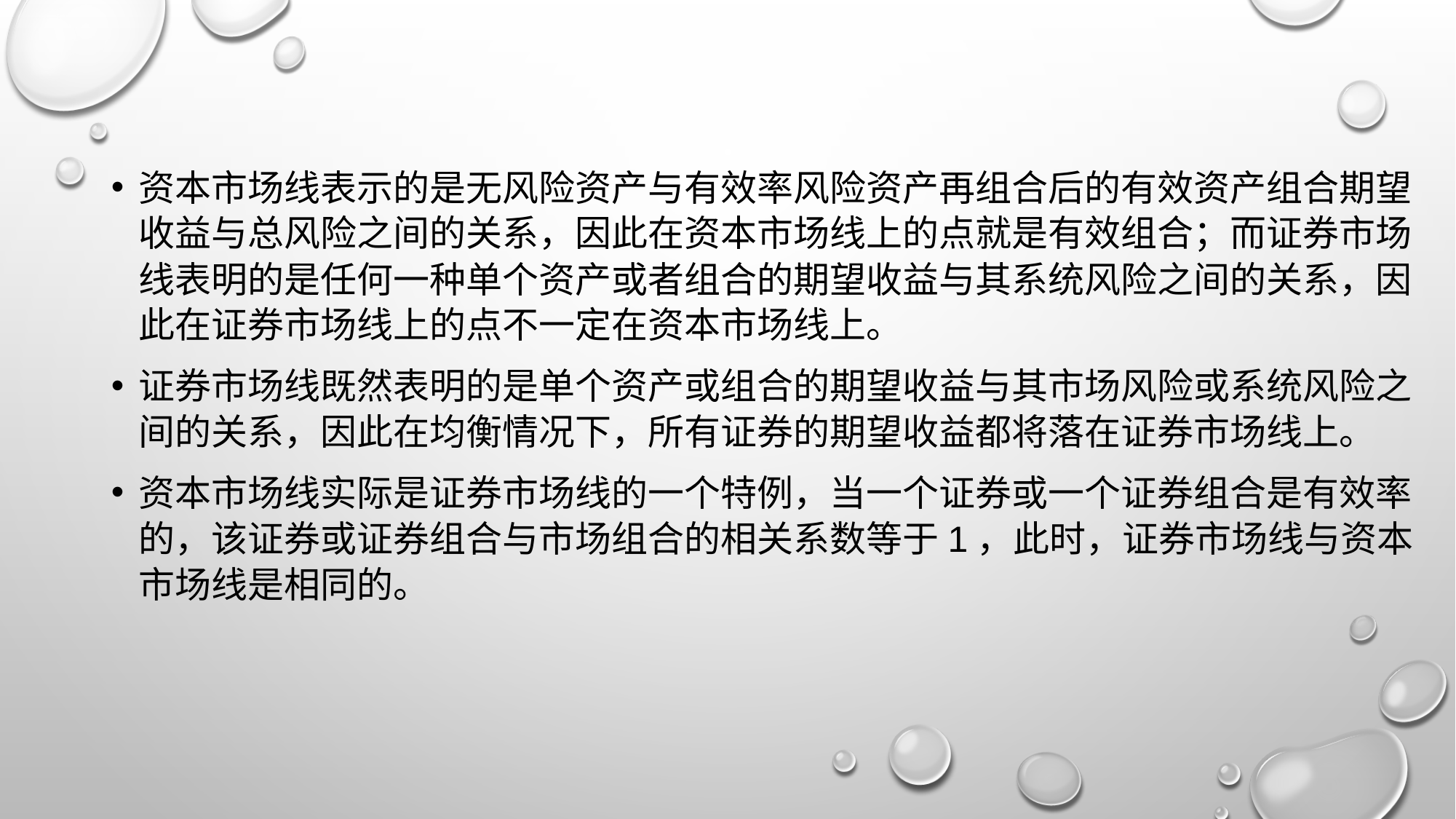

资本市场线表示的是无风险资产与有效率风险资产再组合后的有效资产组合期望收益与总风险之间的关系，因此在资本市场线上的点就是有效组合；而证券市场线表明的是任何一种单个资产或者组合的期望收益与其系统风险之间的关系，因此在证券市场线上的点不一定在资本市场线上。
证券市场线既然表明的是单个资产或组合的期望收益与其市场风险或系统风险之间的关系，因此在均衡情况下，所有证券的期望收益都将落在证券市场线上。
资本市场线实际是证券市场线的一个特例，当一个证券或一个证券组合是有效率的，该证券或证券组合与市场组合的相关系数等于1，此时，证券市场线与资本市场线是相同的。